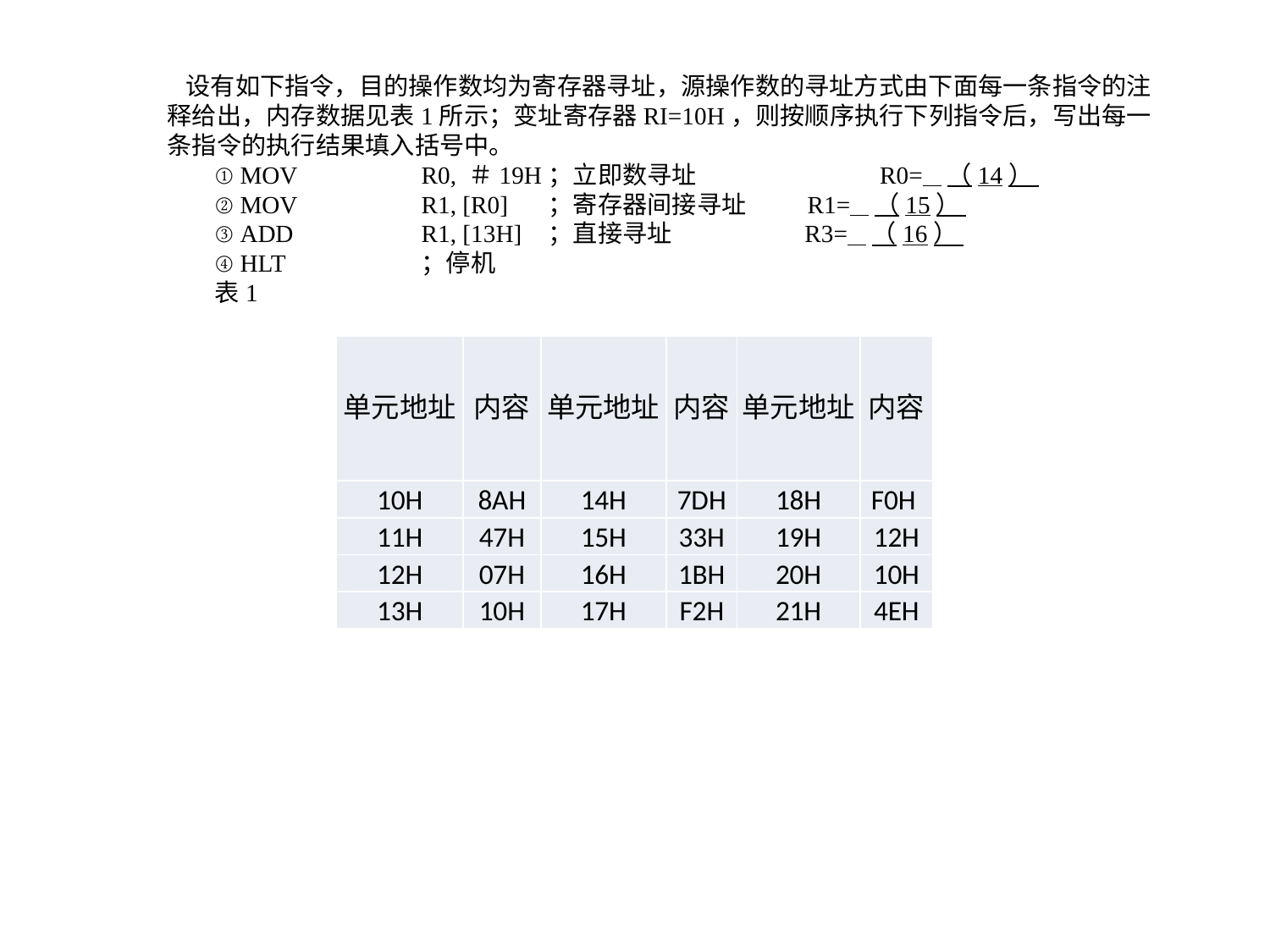

设有如下指令，目的操作数均为寄存器寻址，源操作数的寻址方式由下面每一条指令的注释给出，内存数据见表1所示；变址寄存器RI=10H，则按顺序执行下列指令后，写出每一条指令的执行结果填入括号中。
① MOV	R0, ＃19H	；立即数寻址	             R0=   （14）
② MOV	R1, [R0]	；寄存器间接寻址          R1=   （15）
③ ADD  	R1, [13H] 	；直接寻址                       R3=   （16）
④ HLT               	；停机
表1
| 单元地址 | 内容 | 单元地址 | 内容 | 单元地址 | 内容 |
| --- | --- | --- | --- | --- | --- |
| 10H | 8AH | 14H | 7DH | 18H | F0H |
| 11H | 47H | 15H | 33H | 19H | 12H |
| 12H | 07H | 16H | 1BH | 20H | 10H |
| 13H | 10H | 17H | F2H | 21H | 4EH |